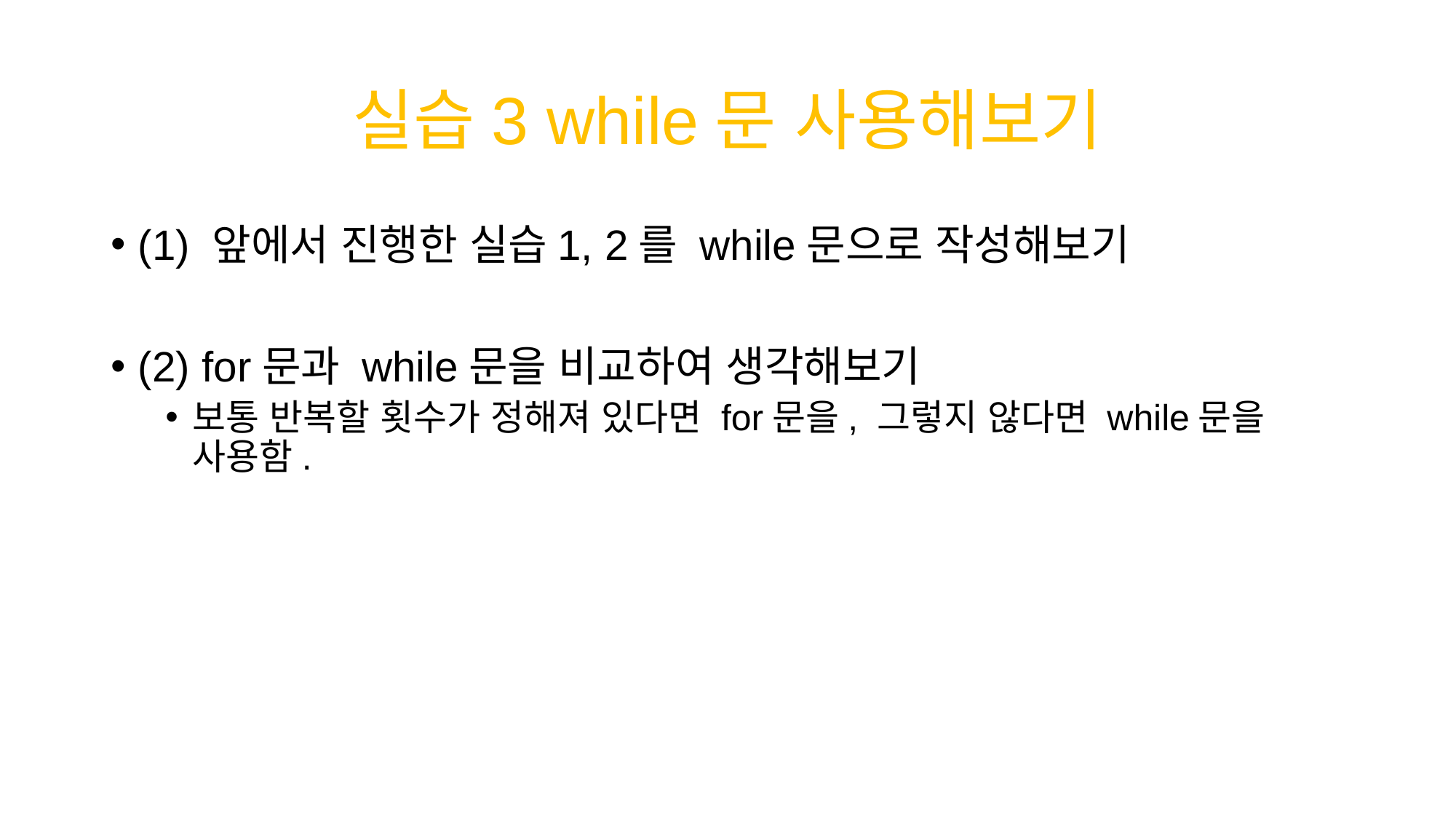

# 실습3 while문 사용해보기
(1) 앞에서 진행한 실습1, 2를 while문으로 작성해보기

(2) for문과 while문을 비교하여 생각해보기
보통 반복할 횟수가 정해져 있다면 for문을, 그렇지 않다면 while문을 사용함.